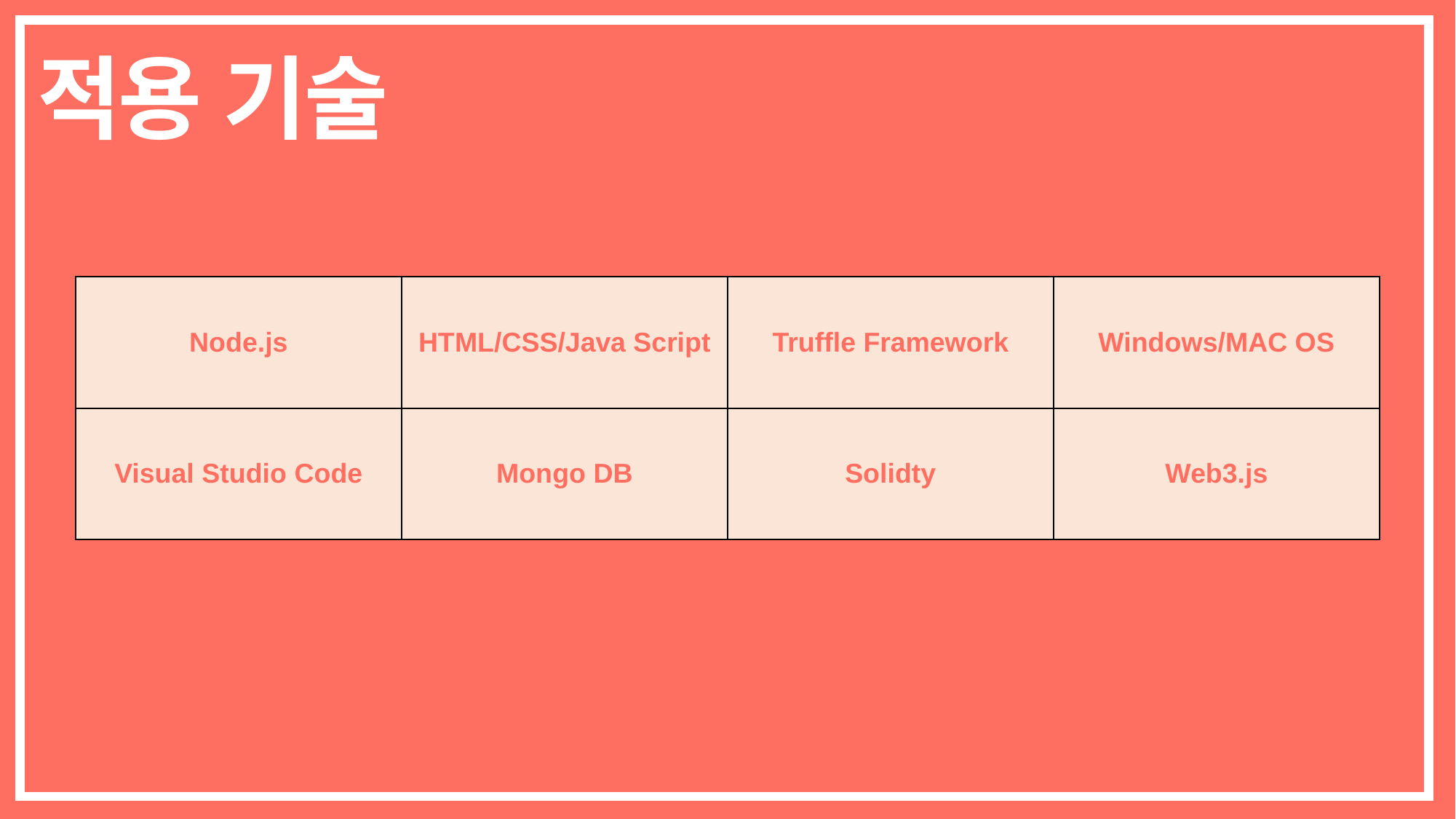

적용 기술
| Node.js | HTML/CSS/Java Script | Truffle Framework | Windows/MAC OS |
| --- | --- | --- | --- |
| Visual Studio Code | Mongo DB | Solidty | Web3.js |